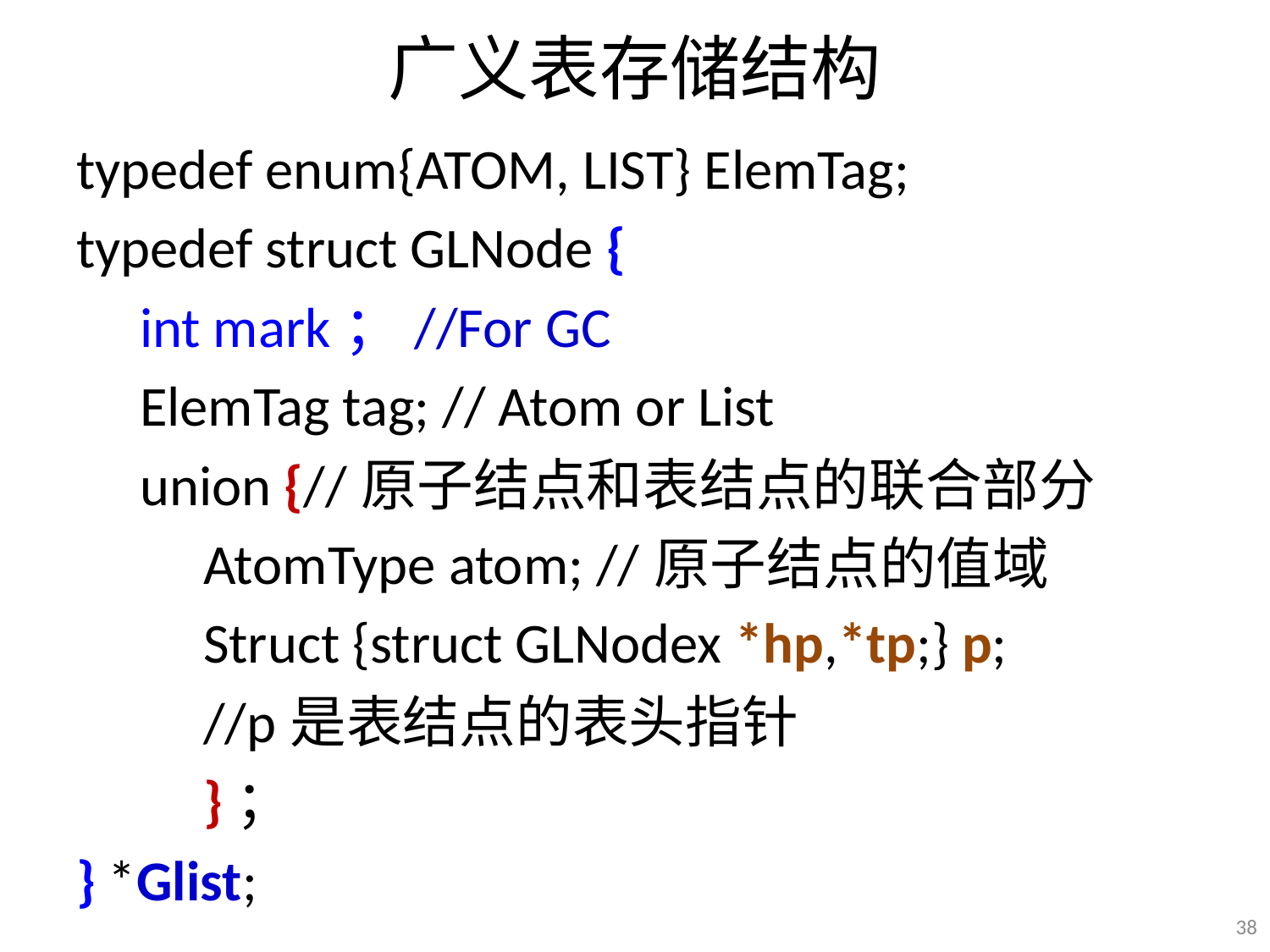

# 广义表存储结构
typedef enum{ATOM, LIST} ElemTag;
typedef struct GLNode {
     int mark；//For GC
     ElemTag tag; // Atom or List
     union {//原子结点和表结点的联合部分
          AtomType atom; //原子结点的值域
	Struct {struct GLNodex *hp,*tp;} p;
	//p是表结点的表头指针
          }；
} *Glist;

38